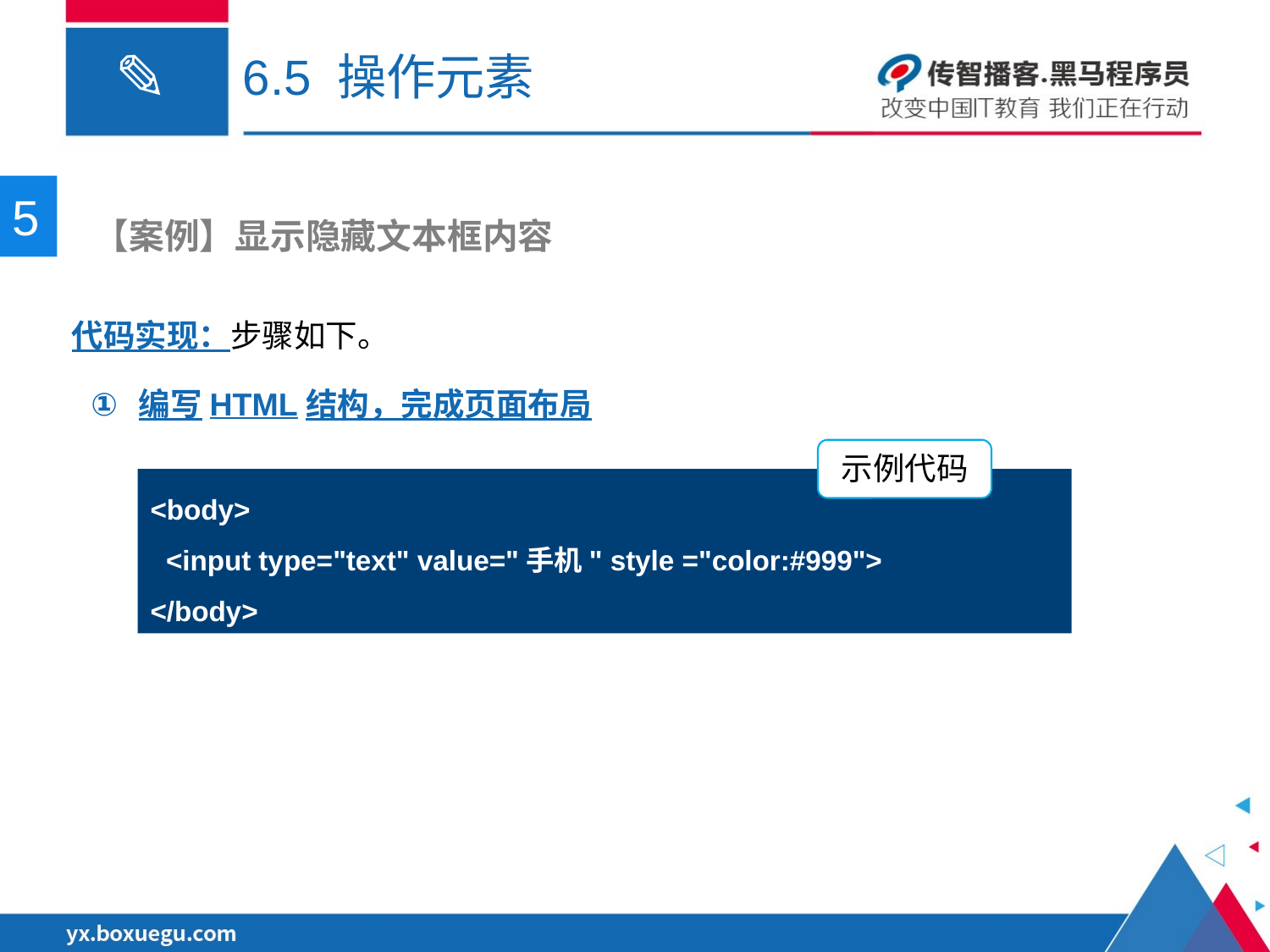

# 6.5 操作元素

5
  【案例】显示隐藏文本框内容
代码实现：步骤如下。
编写HTML结构，完成页面布局
示例代码
<body>
  <input type="text" value="手机" style ="color:#999">
</body>